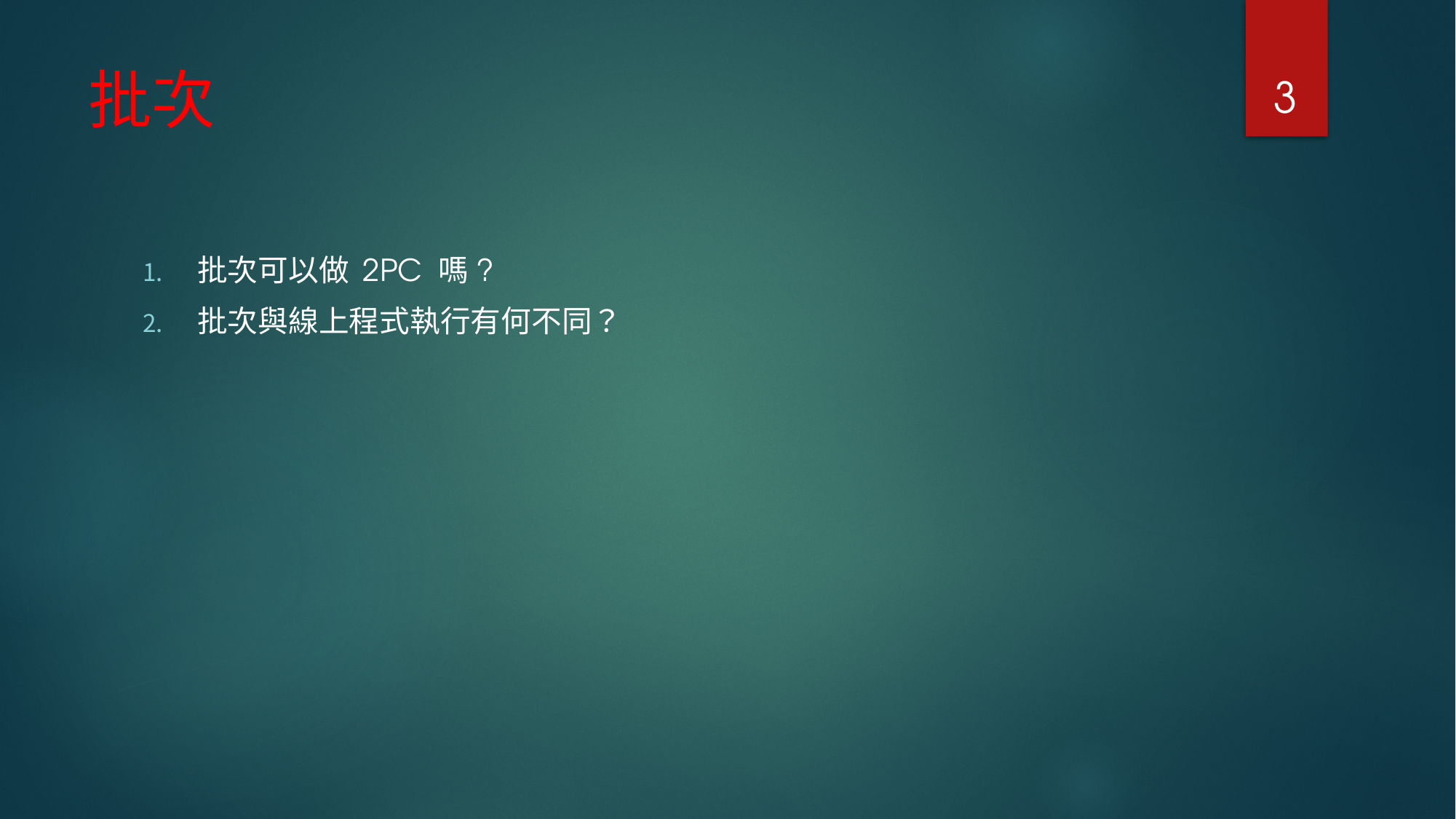

3
# 批次
批次可以做 2PC 嗎?
批次與線上程式執行有何不同？